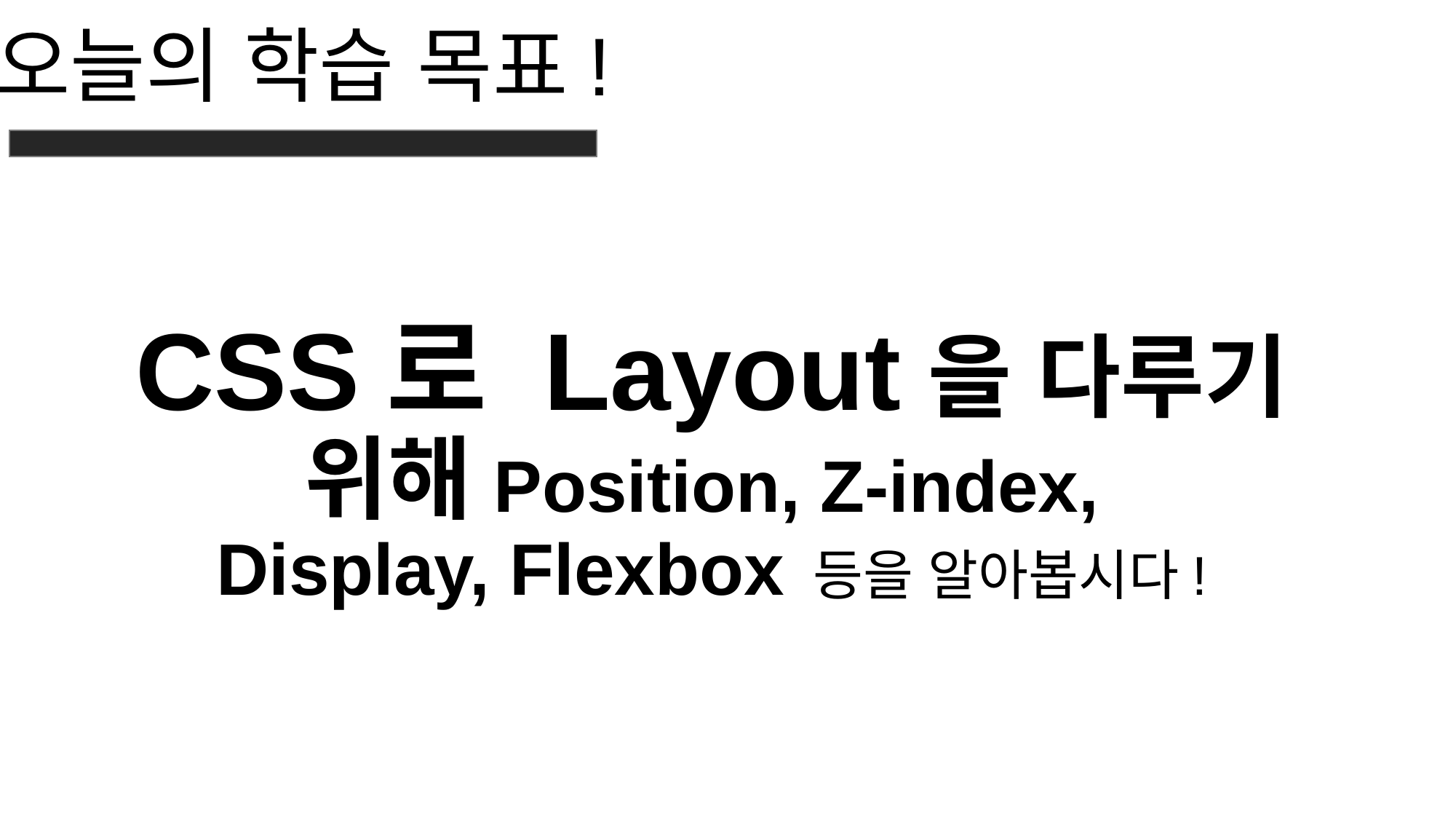

오늘의 학습 목표!

CSS로 Layout을 다루기 위해Position, Z-index,
Display, Flexbox 등을 알아봅시다!